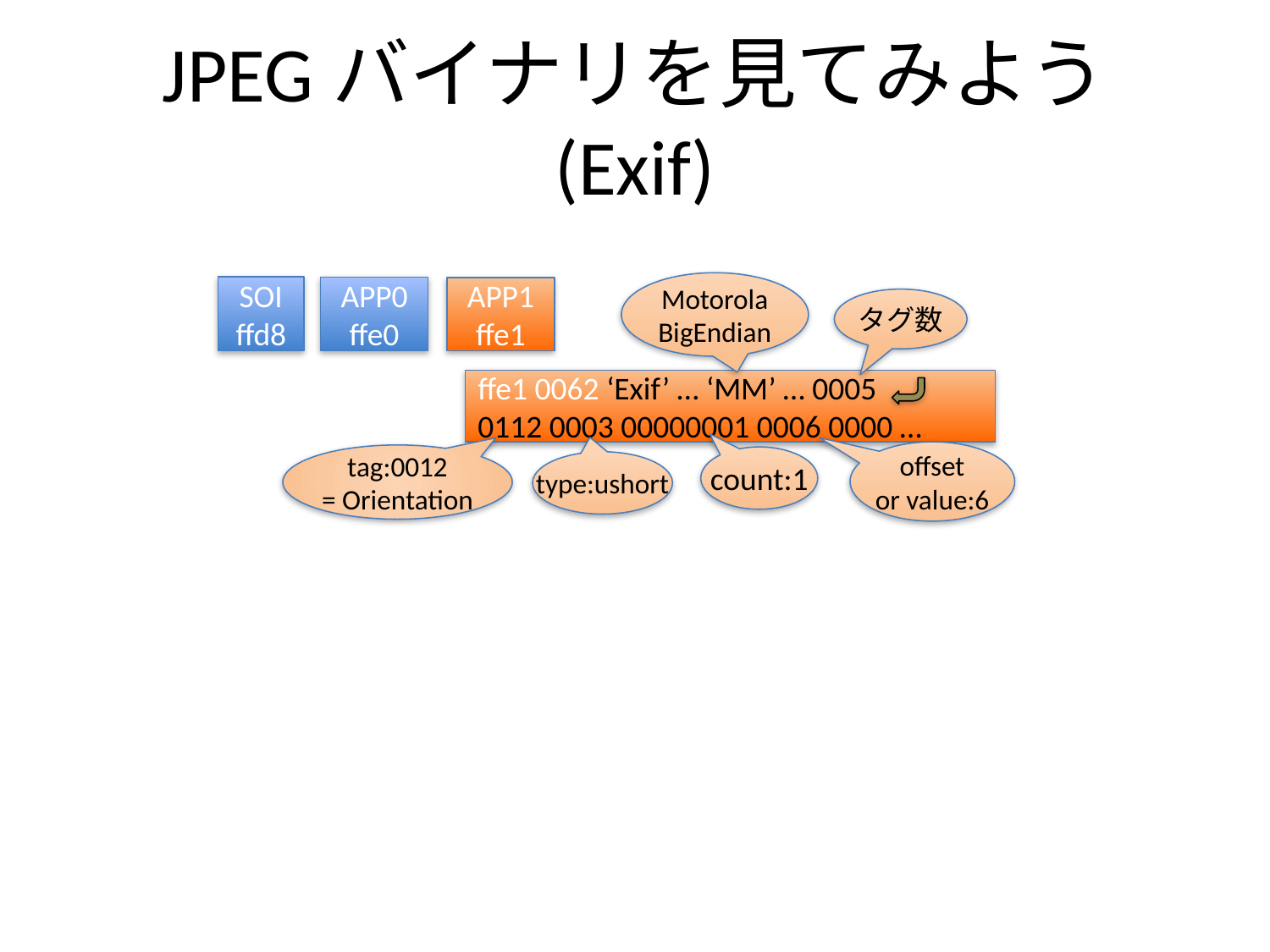

# JPEGバイナリを見てみよう (Exif)

Motorola
BigEndian
SOI
ffd8
APP0
ffe0
APP1
ffe1
タグ数
ffe1 0062 ‘Exif’ … ‘MM’ … 0005
0112 0003 00000001 0006 0000 …

offset
or value:6
tag:0012
= Orientation
count:1
type:ushort